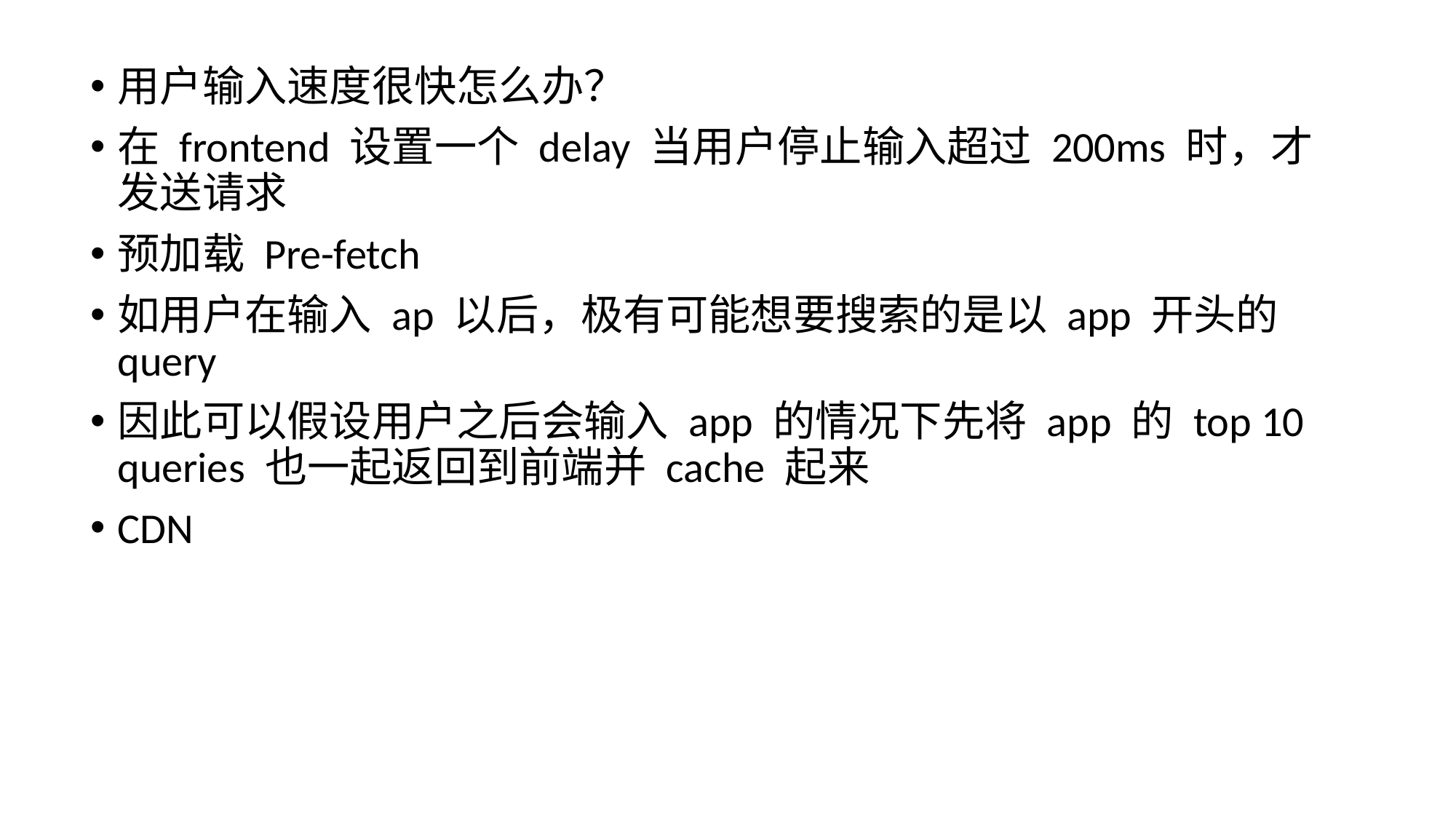

用户输入速度很快怎么办？
在 frontend 设置一个 delay 当用户停止输入超过 200ms 时，才发送请求
预加载 Pre-fetch
如用户在输入 ap 以后，极有可能想要搜索的是以 app 开头的 query
因此可以假设用户之后会输入 app 的情况下先将 app 的 top 10 queries 也一起返回到前端并 cache 起来
CDN